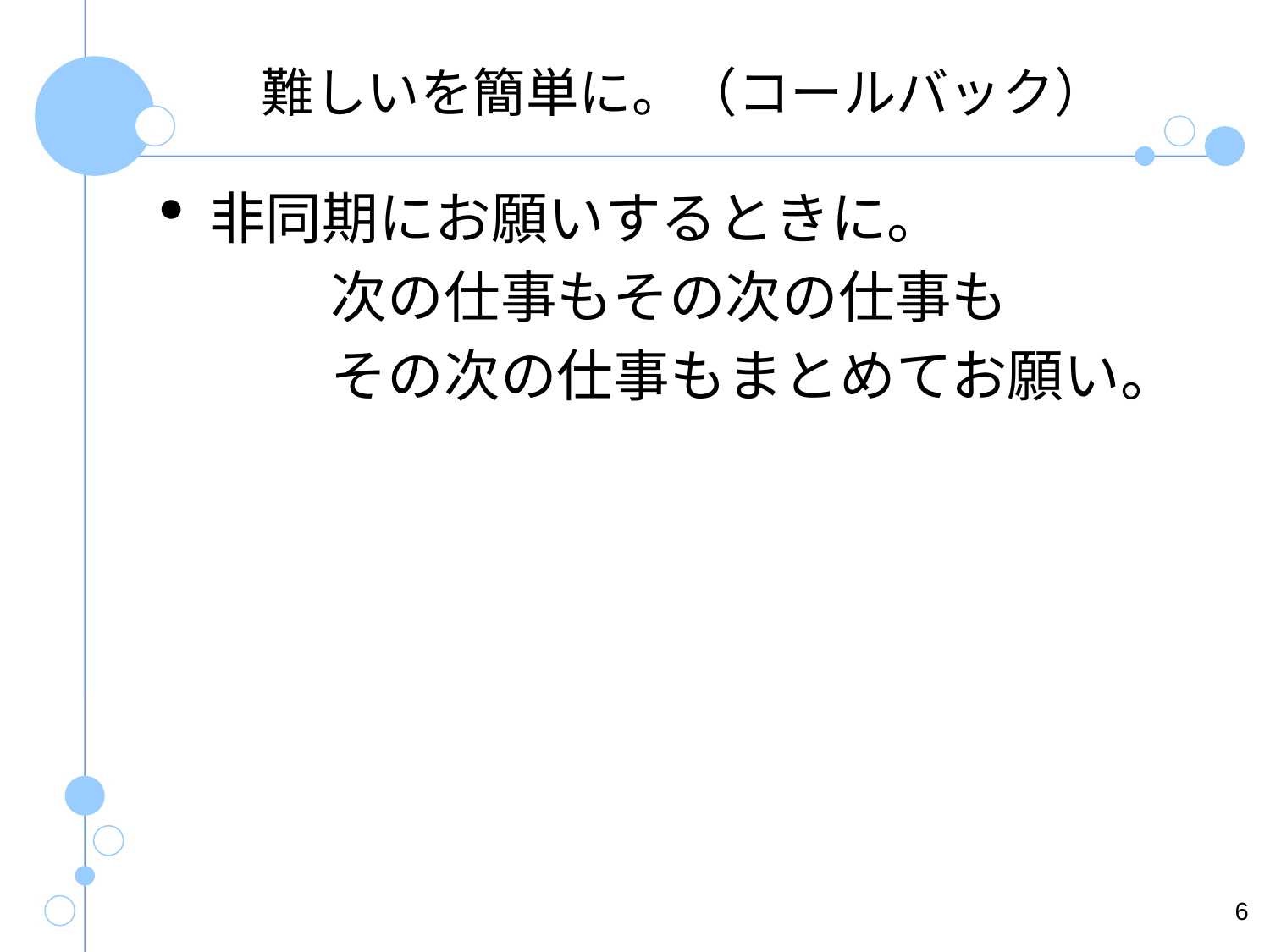

難しいを簡単に。（コールバック）

非同期にお願いするときに。
　　　次の仕事もその次の仕事も
　　　その次の仕事もまとめてお願い。

6